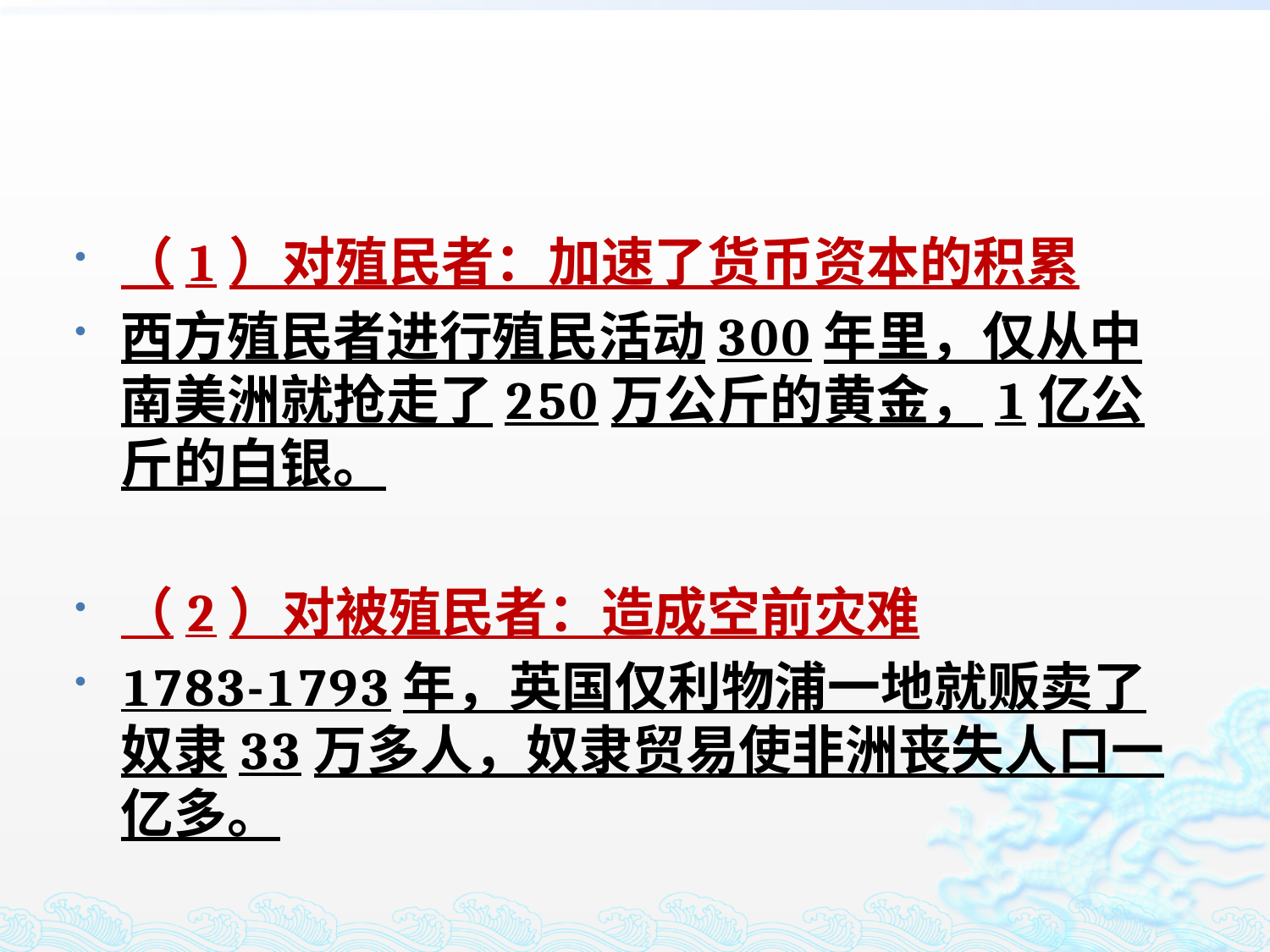

（1）对殖民者：加速了货币资本的积累
西方殖民者进行殖民活动300年里，仅从中南美洲就抢走了250万公斤的黄金，1亿公斤的白银。

（2）对被殖民者：造成空前灾难
1783-1793年，英国仅利物浦一地就贩卖了奴隶33万多人，奴隶贸易使非洲丧失人口一亿多。